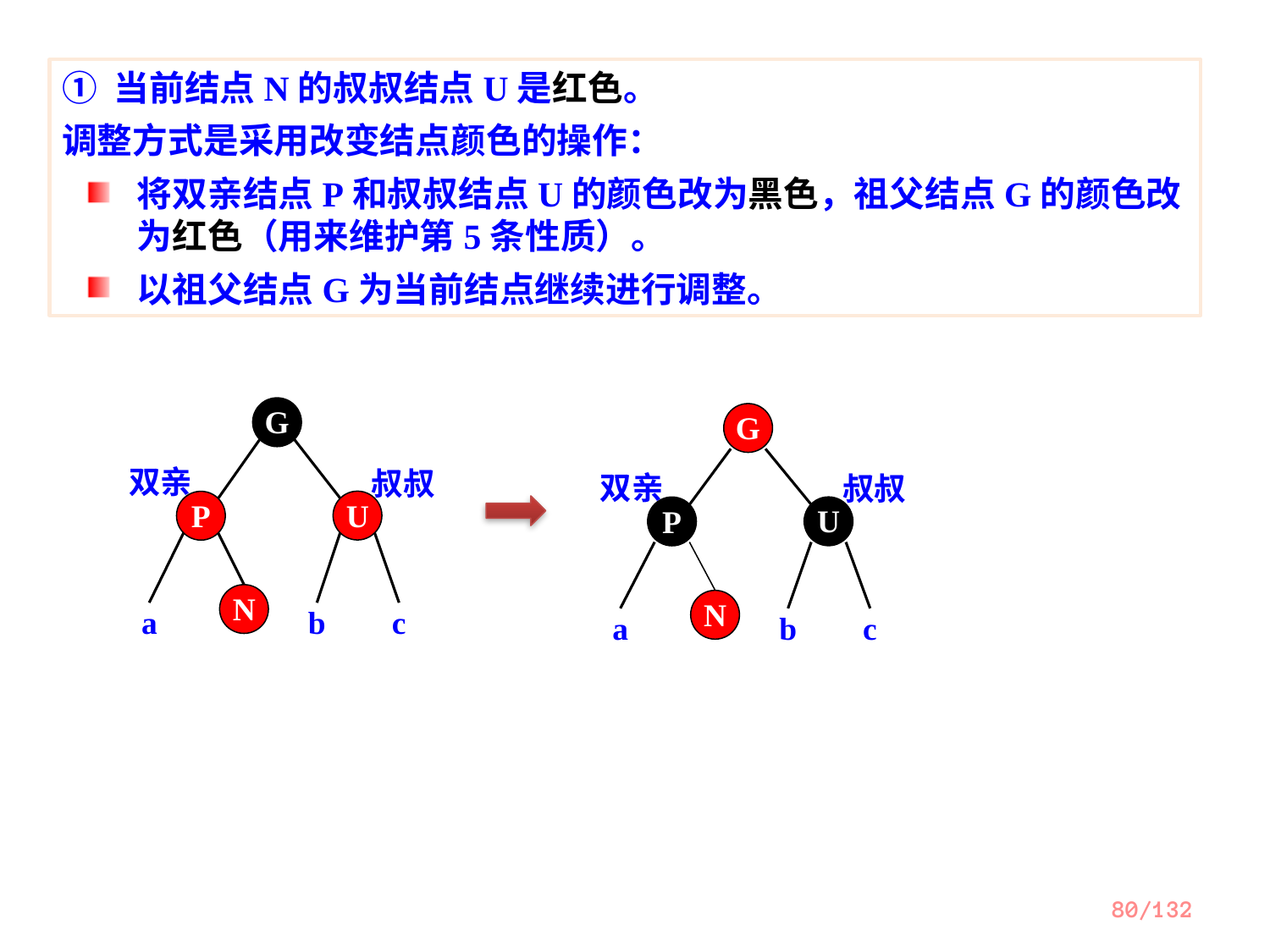

① 当前结点N的叔叔结点U是红色。
调整方式是采用改变结点颜色的操作：
将双亲结点P和叔叔结点U的颜色改为黑色，祖父结点G的颜色改为红色（用来维护第5条性质）。
以祖父结点G为当前结点继续进行调整。
G
G

双亲
叔叔
双亲
叔叔
U
P

U
P

N
N
a
b
c
a
b
c
80/132